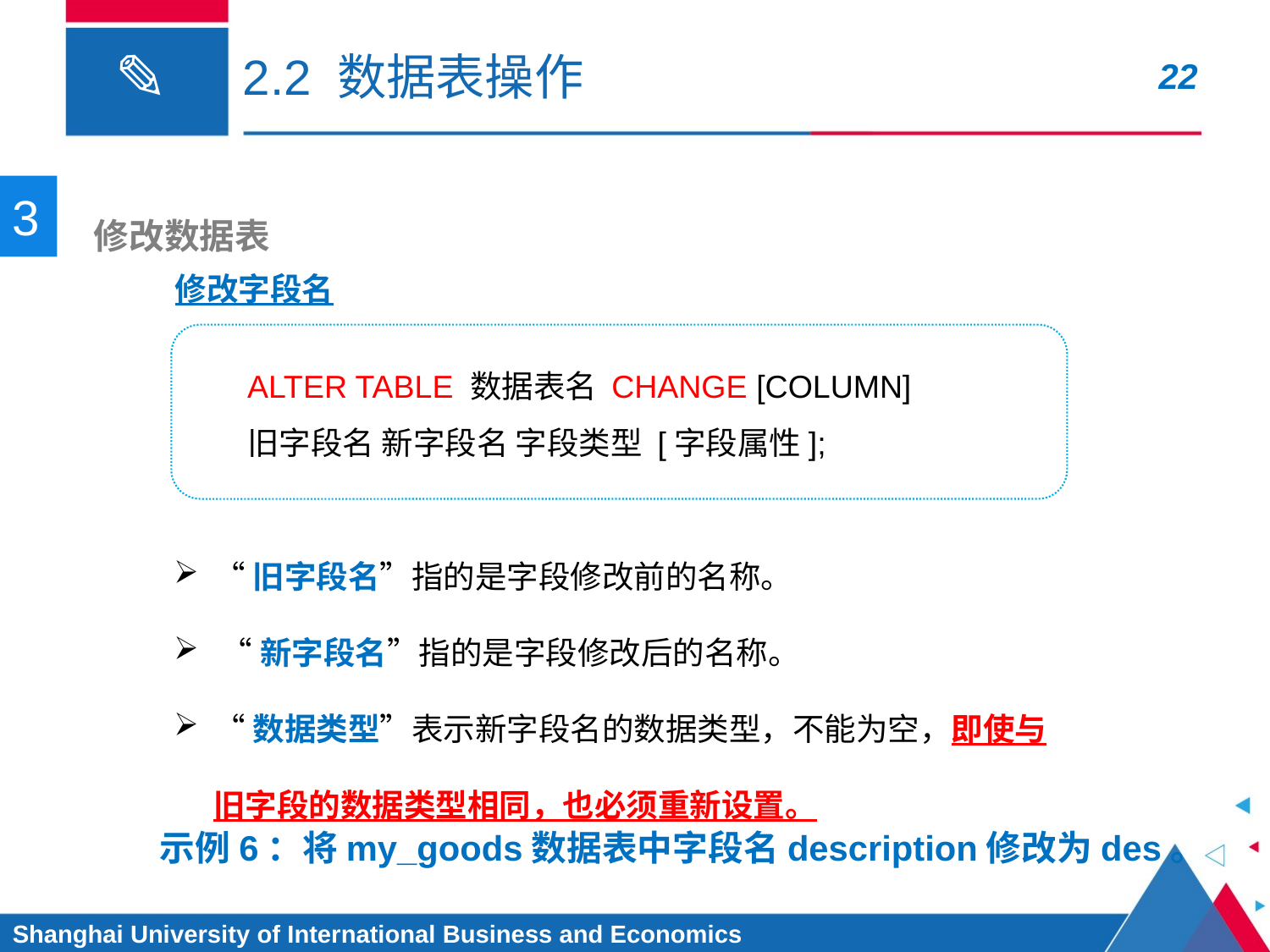

# 2.2 数据表操作

3
  修改数据表
修改字段名

ALTER TABLE 数据表名 CHANGE [COLUMN]
旧字段名 新字段名 字段类型 [字段属性];
“旧字段名”指的是字段修改前的名称。
 “新字段名”指的是字段修改后的名称。
“数据类型”表示新字段名的数据类型，不能为空，即使与旧字段的数据类型相同，也必须重新设置。
  示例6：将my_goods数据表中字段名description修改为des。